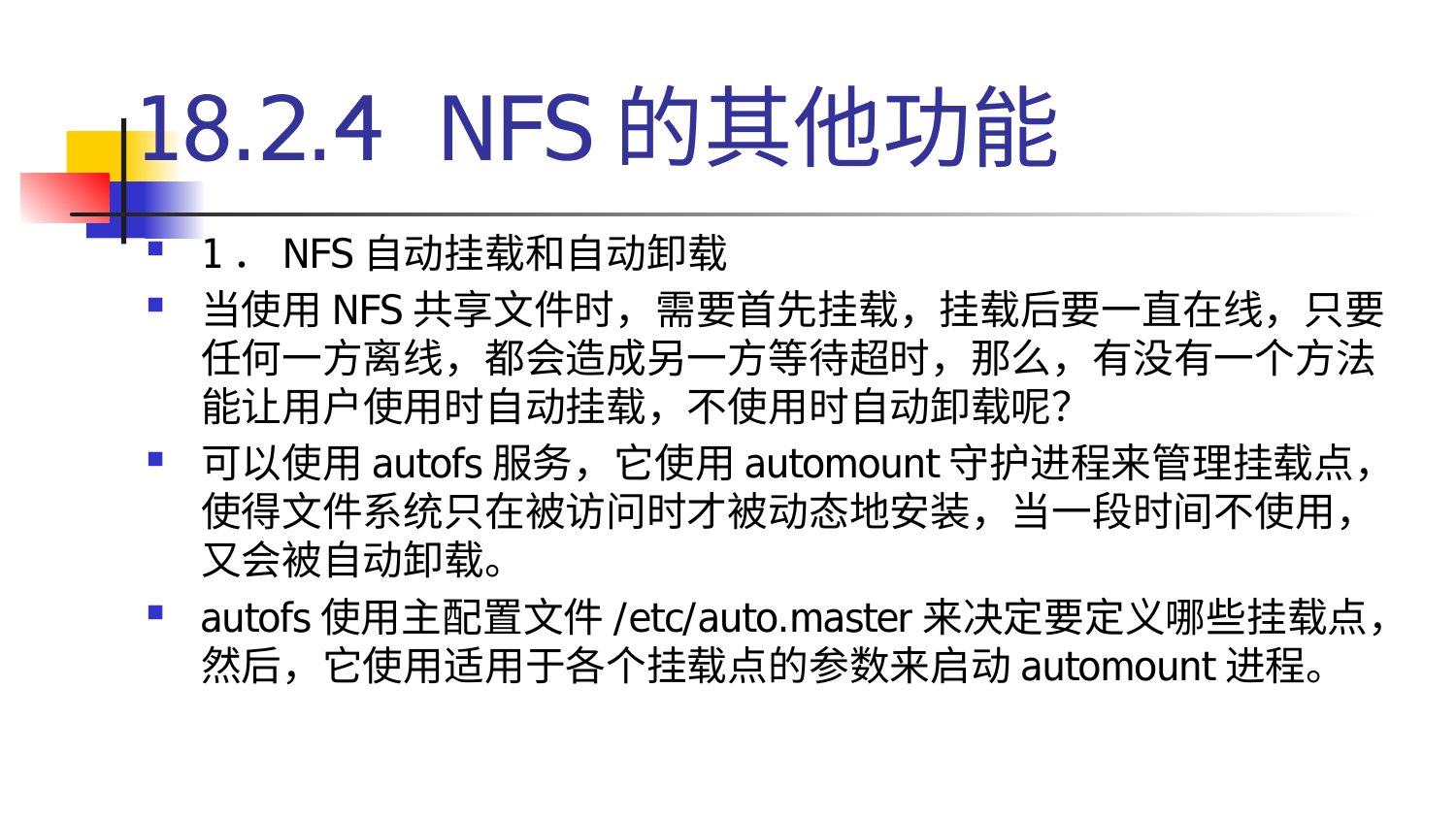

# 18.2.4  NFS的其他功能
1．NFS自动挂载和自动卸载
当使用NFS共享文件时，需要首先挂载，挂载后要一直在线，只要任何一方离线，都会造成另一方等待超时，那么，有没有一个方法能让用户使用时自动挂载，不使用时自动卸载呢？
可以使用autofs服务，它使用automount守护进程来管理挂载点，使得文件系统只在被访问时才被动态地安装，当一段时间不使用，又会被自动卸载。
autofs使用主配置文件/etc/auto.master来决定要定义哪些挂载点，然后，它使用适用于各个挂载点的参数来启动automount进程。